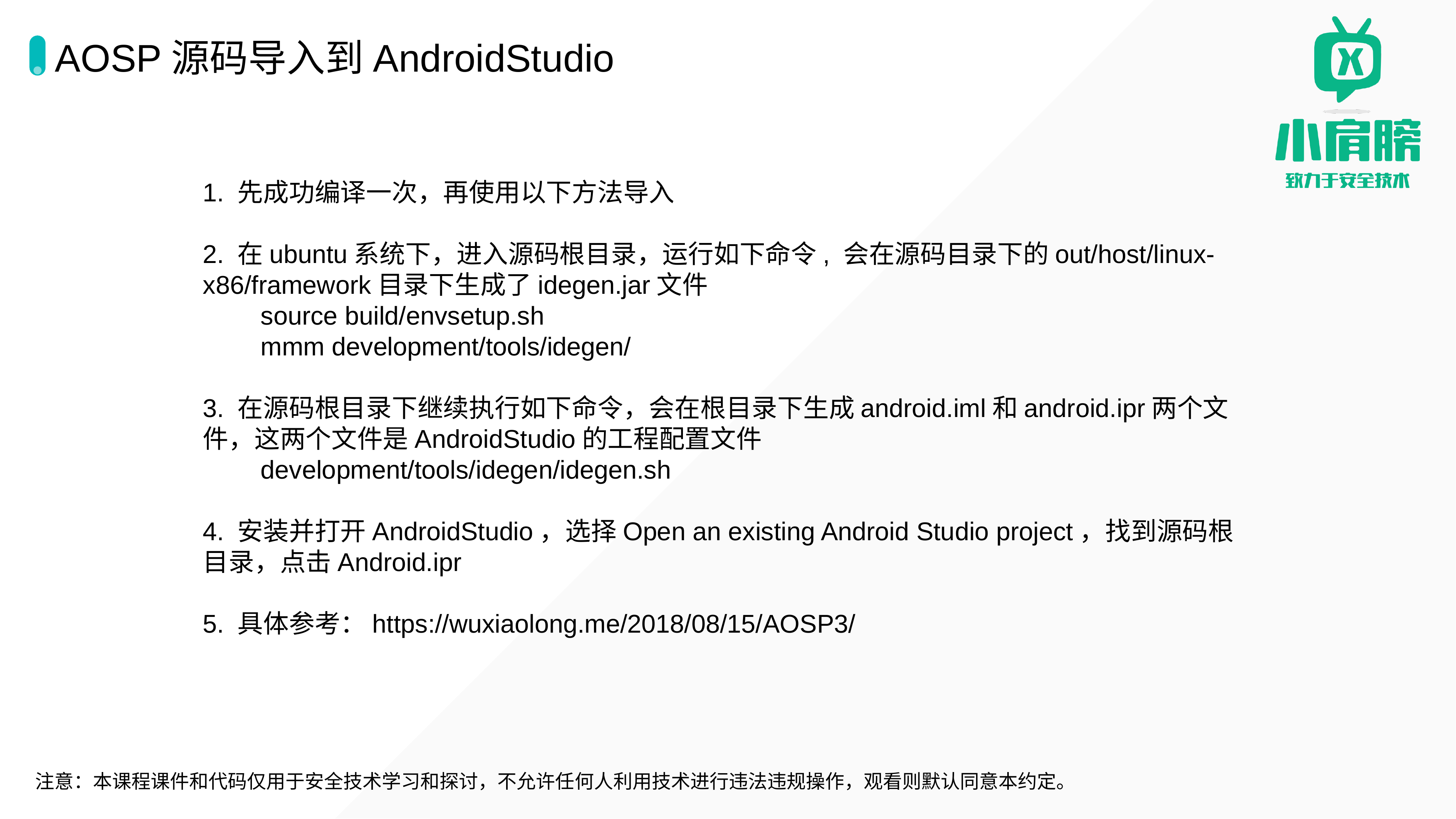

# AOSP源码导入到AndroidStudio
1. 先成功编译一次，再使用以下方法导入

2. 在ubuntu系统下，进入源码根目录，运行如下命令, 会在源码目录下的out/host/linux-x86/framework目录下生成了idegen.jar文件
source build/envsetup.sh
mmm development/tools/idegen/

3. 在源码根目录下继续执行如下命令，会在根目录下生成android.iml和android.ipr两个文件，这两个文件是AndroidStudio的工程配置文件
development/tools/idegen/idegen.sh

4. 安装并打开AndroidStudio，选择Open an existing Android Studio project，找到源码根目录，点击Android.ipr

5. 具体参考：https://wuxiaolong.me/2018/08/15/AOSP3/